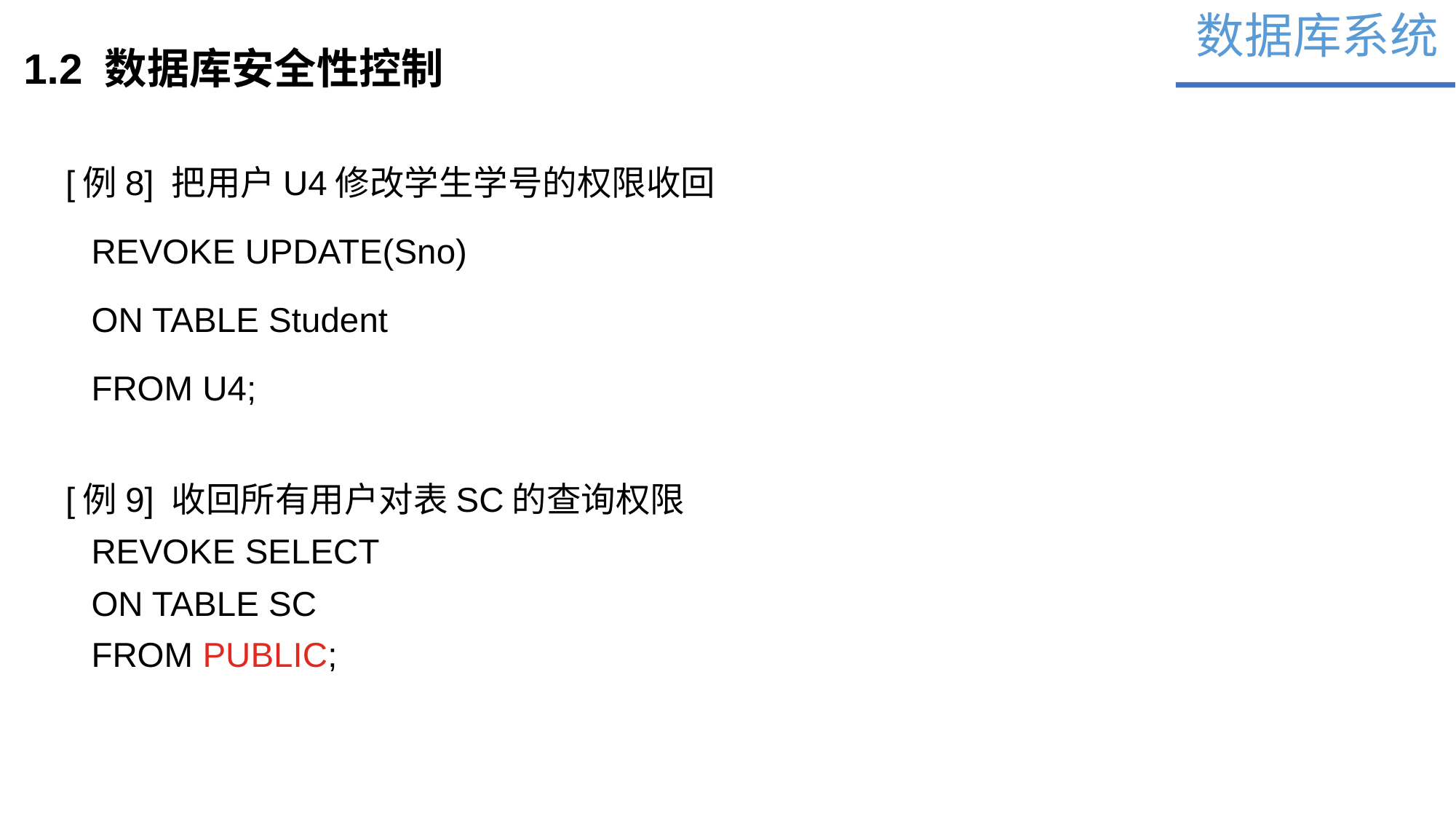

数据库系统
1.2 数据库安全性控制

[例8] 把用户U4修改学生学号的权限收回
		REVOKE UPDATE(Sno)
		ON TABLE Student
		FROM U4;
[例9] 收回所有用户对表SC的查询权限
		REVOKE SELECT
		ON TABLE SC
		FROM PUBLIC;